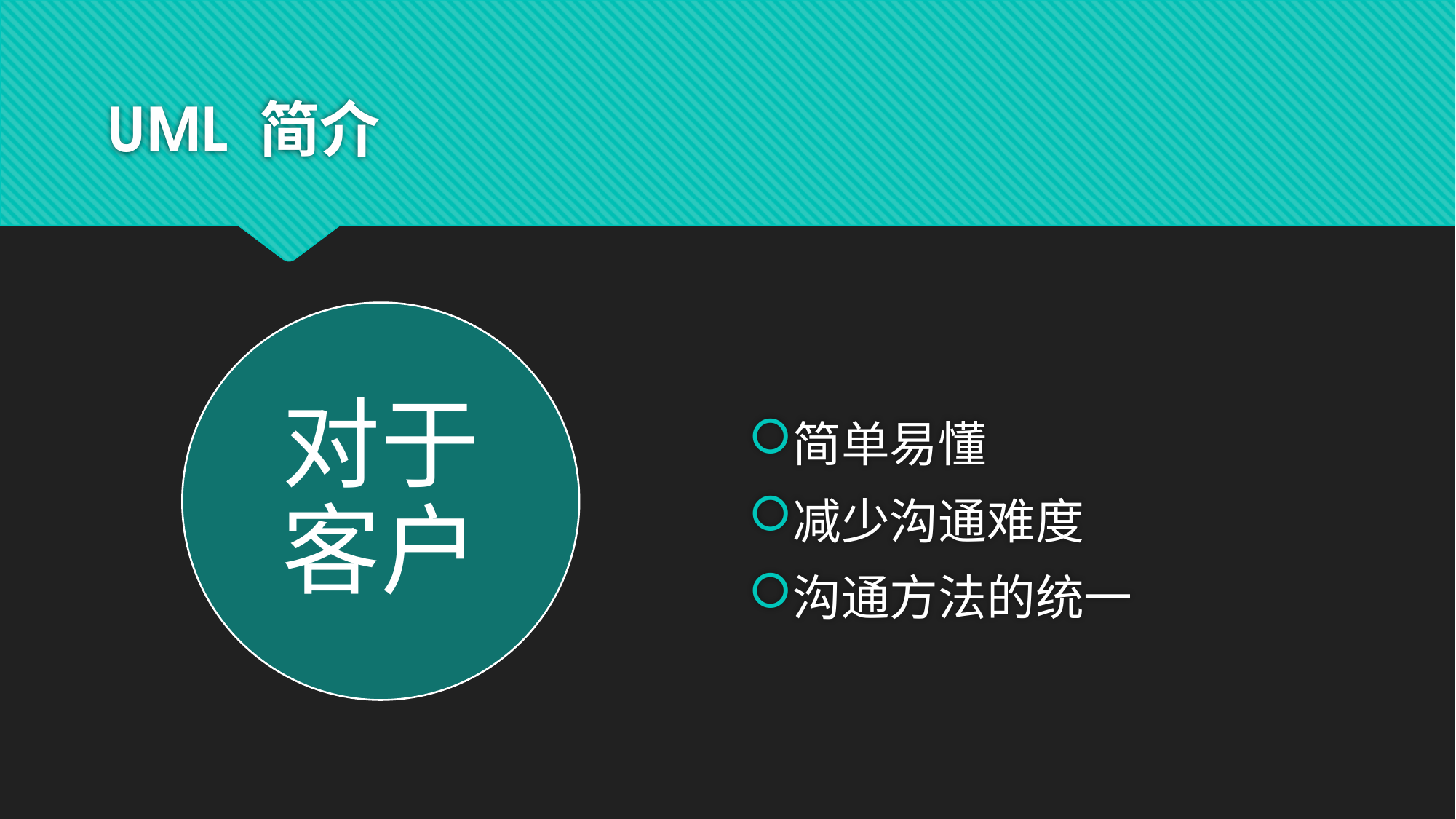

# UML 简介
简单易懂
减少沟通难度
沟通方法的统一
对于客户